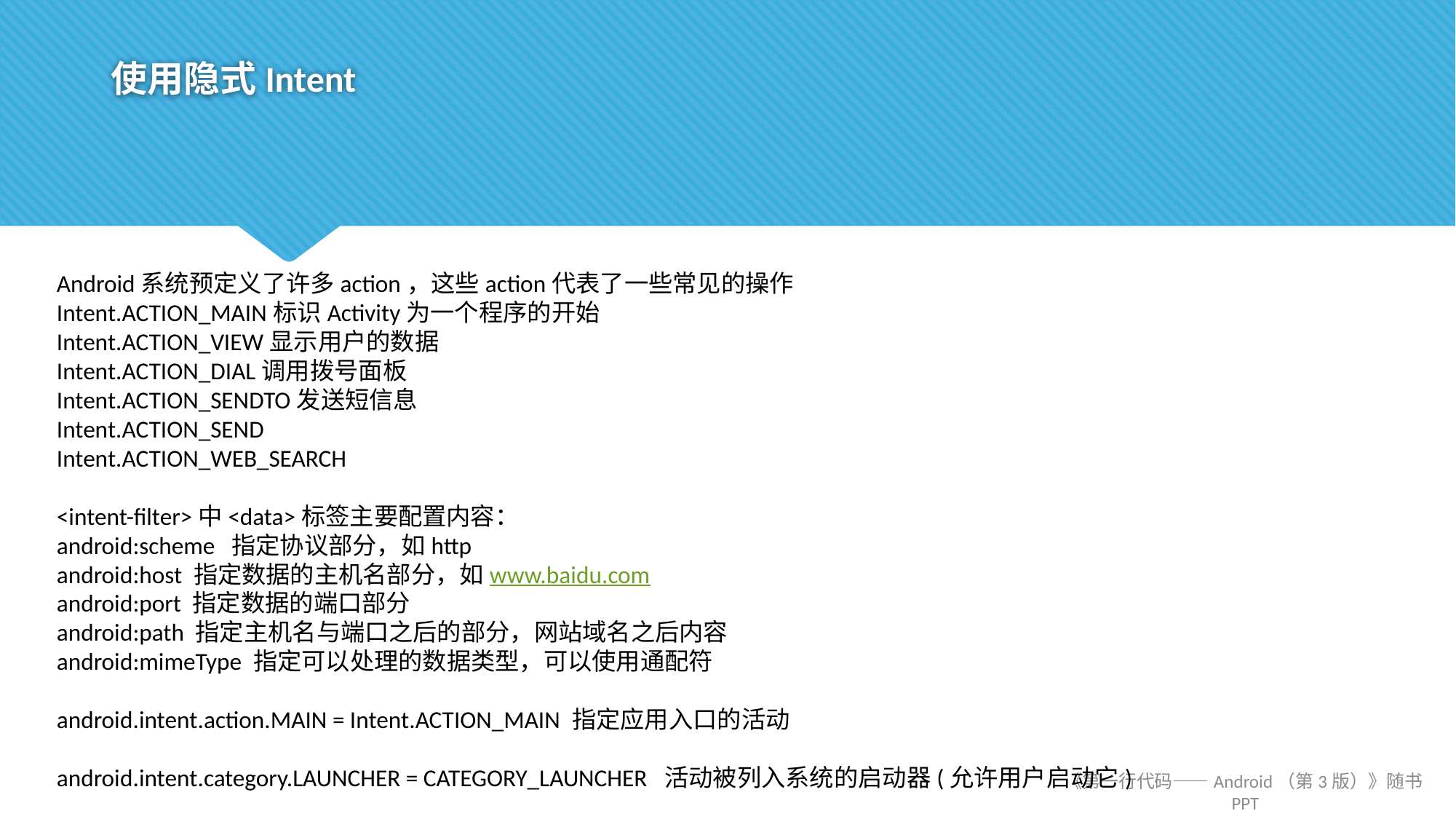

# 使用隐式Intent
Android系统预定义了许多action，这些action代表了一些常见的操作
Intent.ACTION_MAIN标识Activity为一个程序的开始
Intent.ACTION_VIEW显示用户的数据
Intent.ACTION_DIAL调用拨号面板
Intent.ACTION_SENDTO发送短信息
Intent.ACTION_SEND
Intent.ACTION_WEB_SEARCH

<intent-filter>中<data>标签主要配置内容：
android:scheme  指定协议部分，如http
android:host 指定数据的主机名部分，如www.baidu.com
android:port 指定数据的端口部分
android:path 指定主机名与端口之后的部分，网站域名之后内容
android:mimeType 指定可以处理的数据类型，可以使用通配符

android.intent.action.MAIN = Intent.ACTION_MAIN 指定应用入口的活动

android.intent.category.LAUNCHER = CATEGORY_LAUNCHER  活动被列入系统的启动器(允许用户启动它)